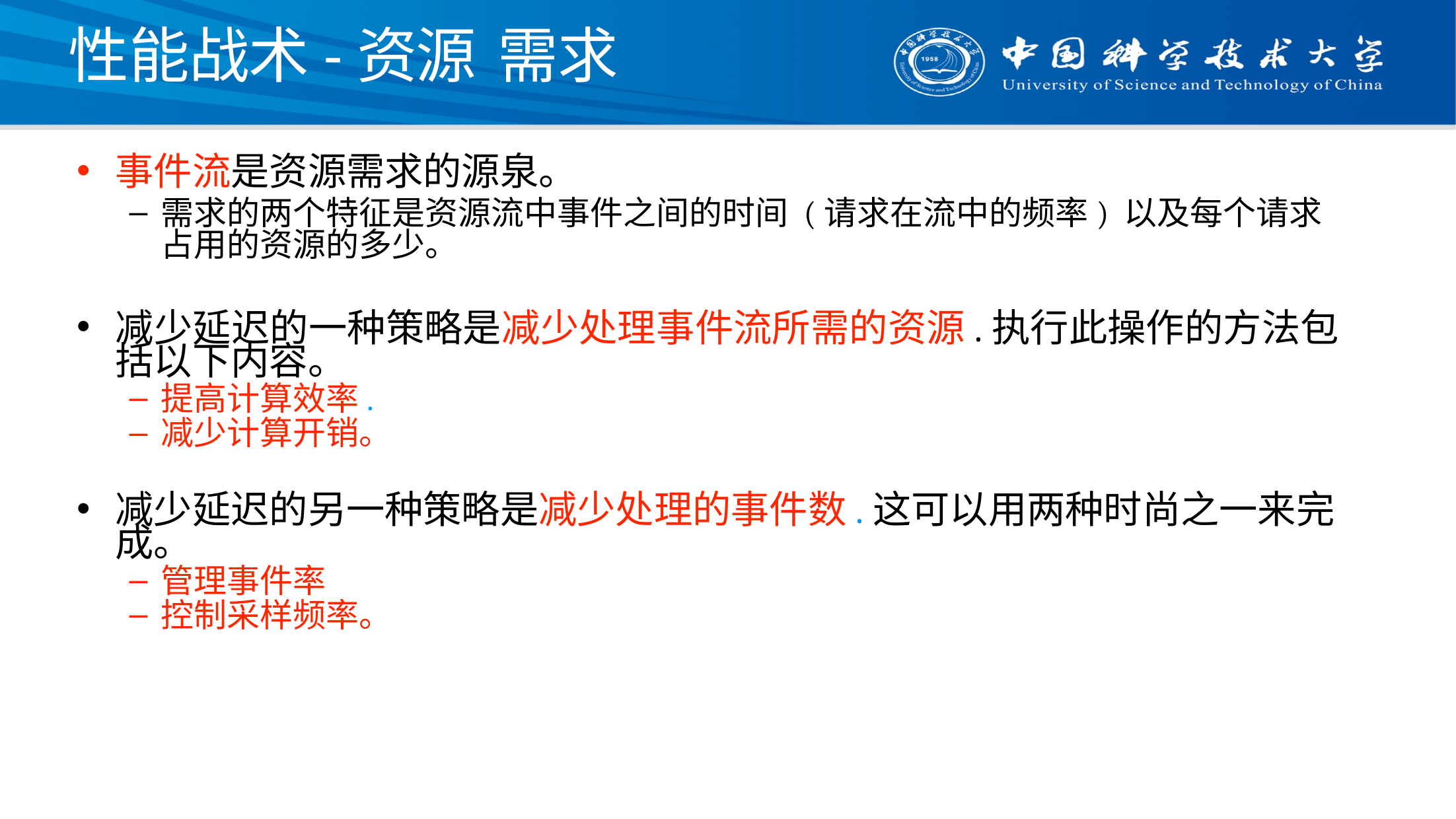

# 性能战术-资源 需求
事件流是资源需求的源泉。
需求的两个特征是资源流中事件之间的时间 (请求在流中的频率) 以及每个请求占用的资源的多少。

减少延迟的一种策略是减少处理事件流所需的资源.执行此操作的方法包括以下内容。
提高计算效率.
减少计算开销。

减少延迟的另一种策略是减少处理的事件数.这可以用两种时尚之一来完成。
管理事件率
控制采样频率。